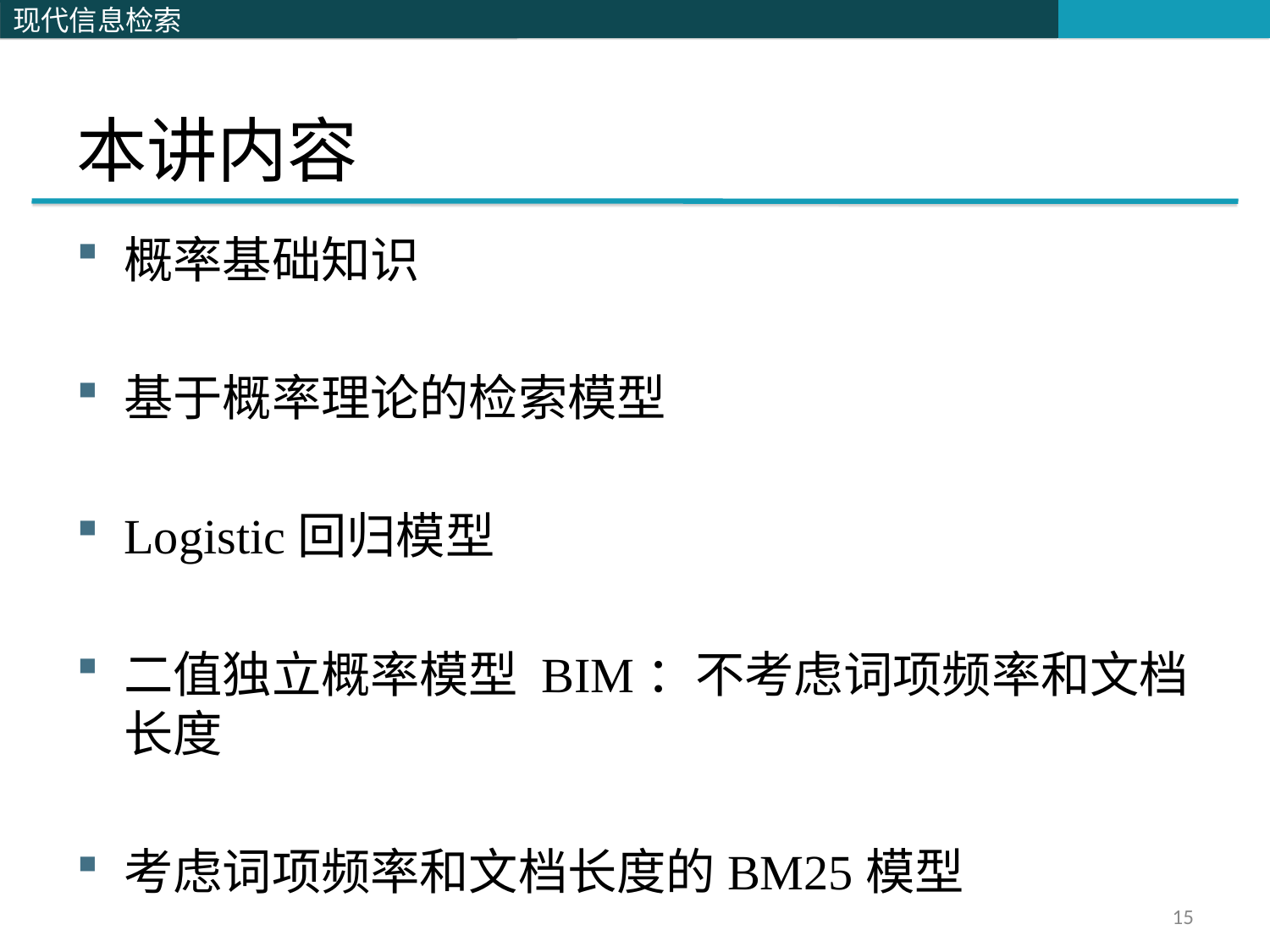

# 本讲内容
概率基础知识

基于概率理论的检索模型

Logistic回归模型

二值独立概率模型 BIM：不考虑词项频率和文档长度

考虑词项频率和文档长度的BM25模型
15